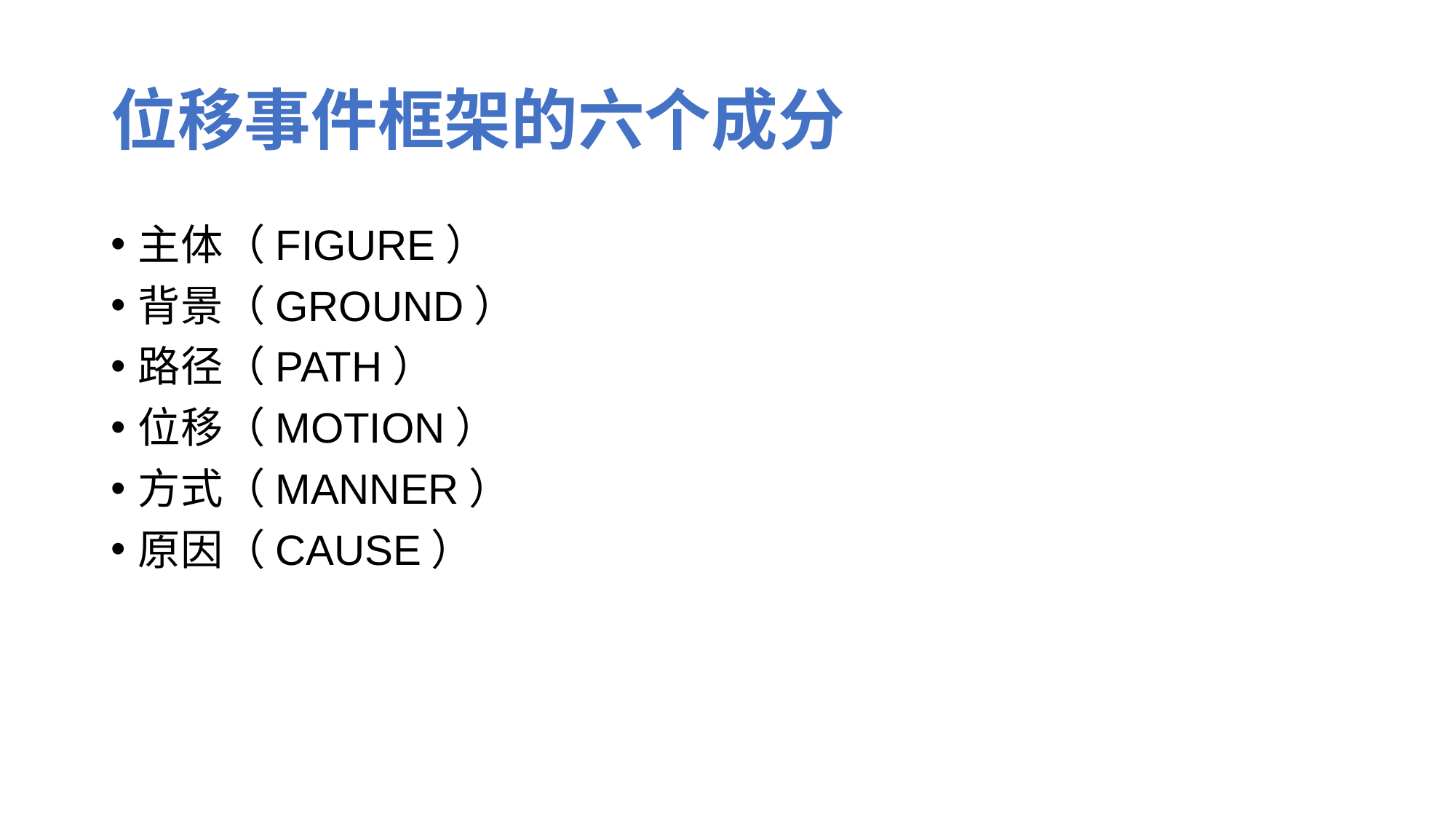

# 位移事件框架的六个成分
主体（FIGURE）
背景（GROUND）
路径（PATH）
位移（MOTION）
方式（MANNER）
原因（CAUSE）